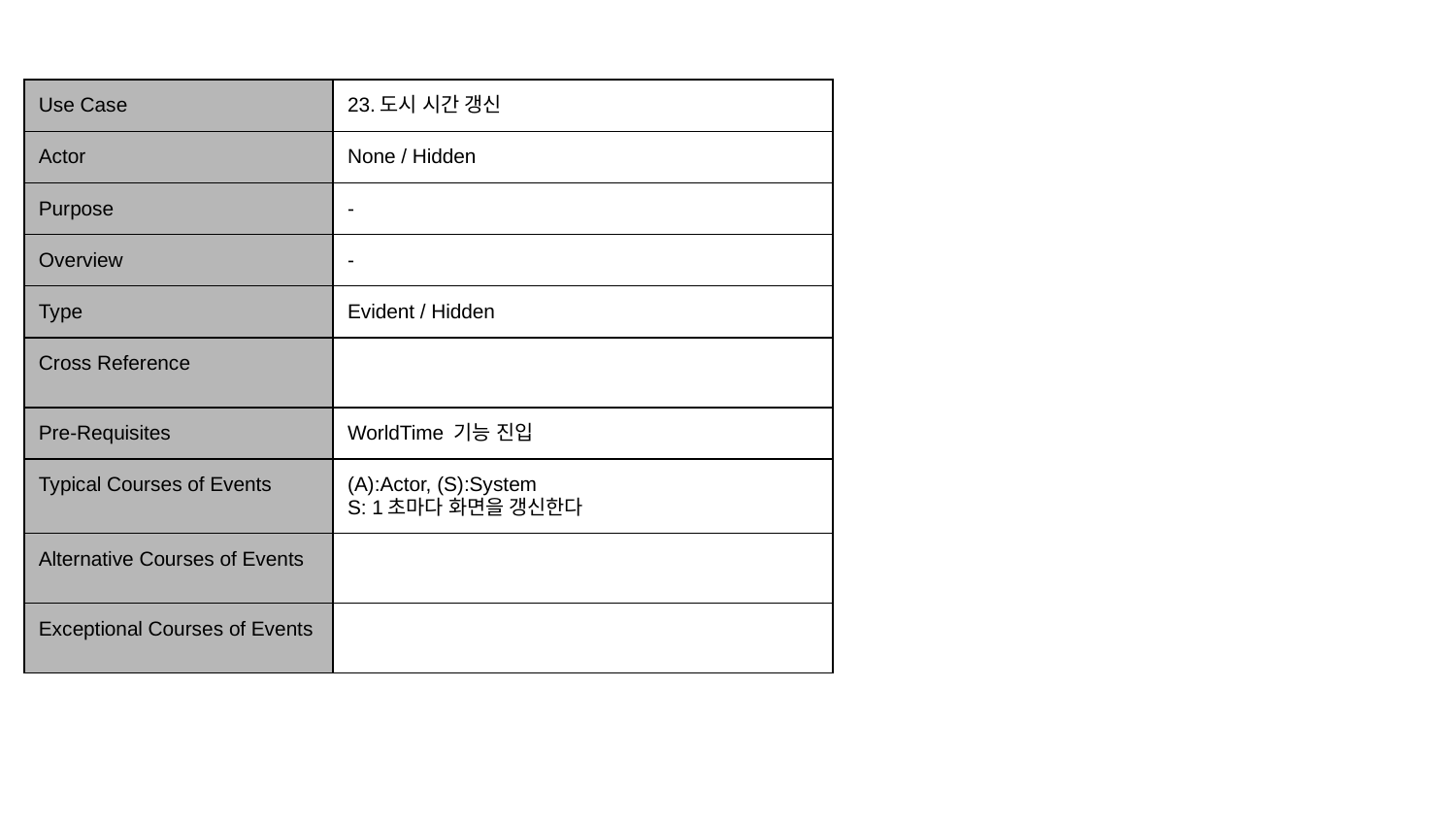

| Use Case | 23.도시 시간 갱신 |
| --- | --- |
| Actor | None / Hidden |
| Purpose | - |
| Overview | - |
| Type | Evident / Hidden |
| Cross Reference |  |
| Pre-Requisites | WorldTime 기능 진입 |
| Typical Courses of Events | (A):Actor, (S):System S: 1초마다 화면을 갱신한다 |
| Alternative Courses of Events |  |
| Exceptional Courses of Events |  |